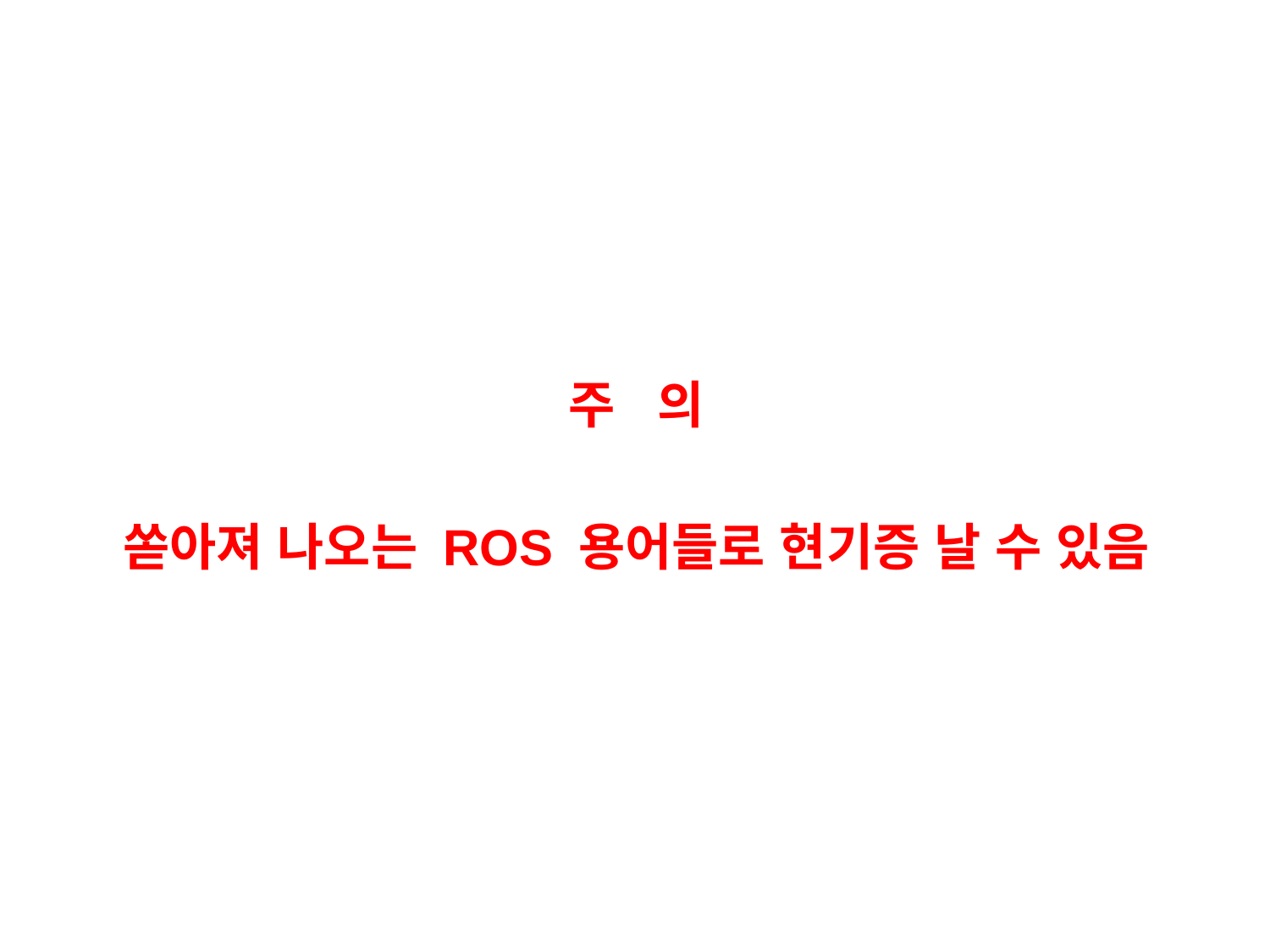

주   의

쏟아져 나오는 ROS 용어들로 현기증 날 수 있음